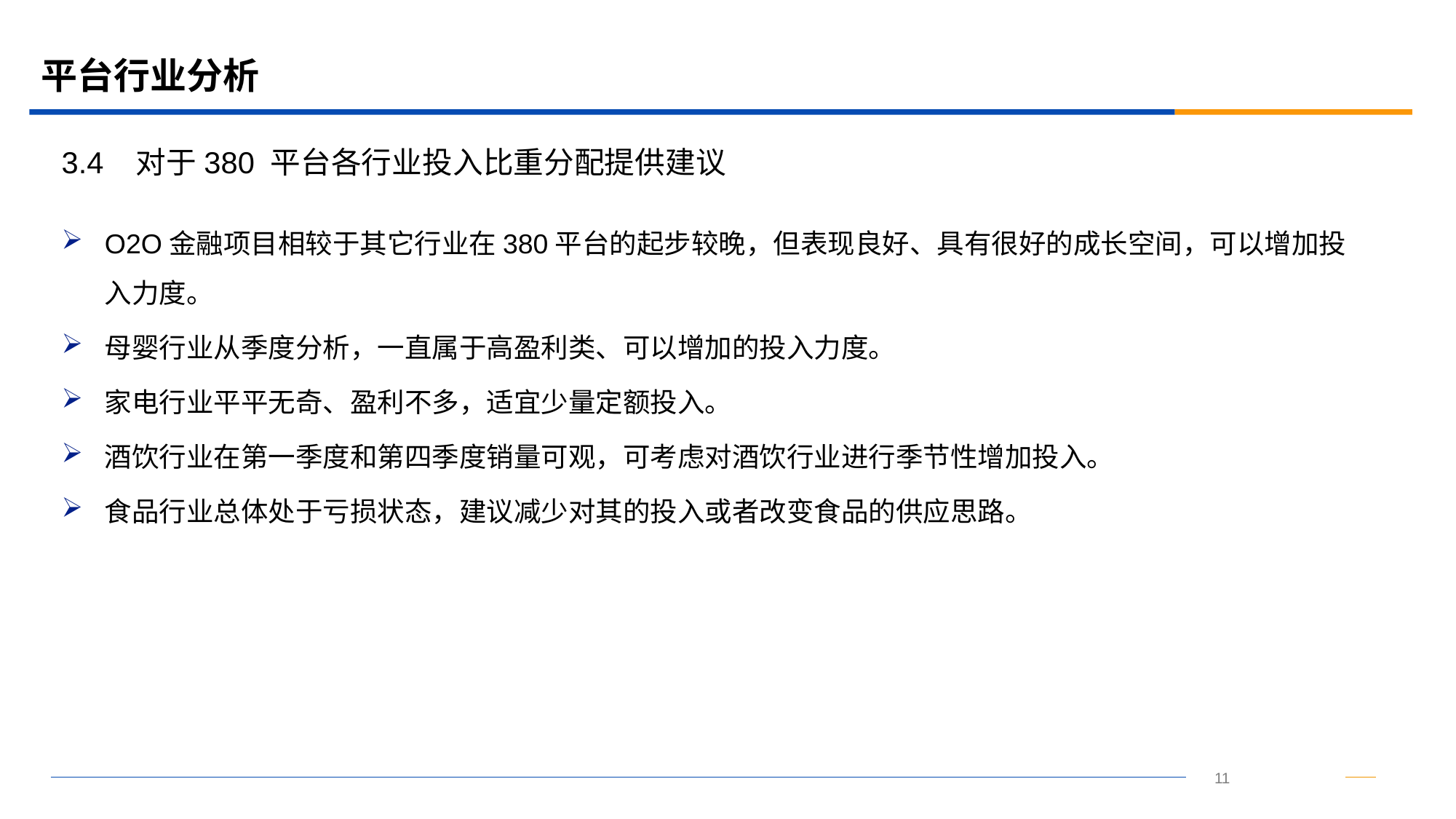

# 平台行业分析
3.4   对于380 平台各行业投入比重分配提供建议
O2O金融项目相较于其它行业在380平台的起步较晚，但表现良好、具有很好的成长空间，可以增加投入力度。
母婴行业从季度分析，一直属于高盈利类、可以增加的投入力度。
家电行业平平无奇、盈利不多，适宜少量定额投入。
酒饮行业在第一季度和第四季度销量可观，可考虑对酒饮行业进行季节性增加投入。
食品行业总体处于亏损状态，建议减少对其的投入或者改变食品的供应思路。